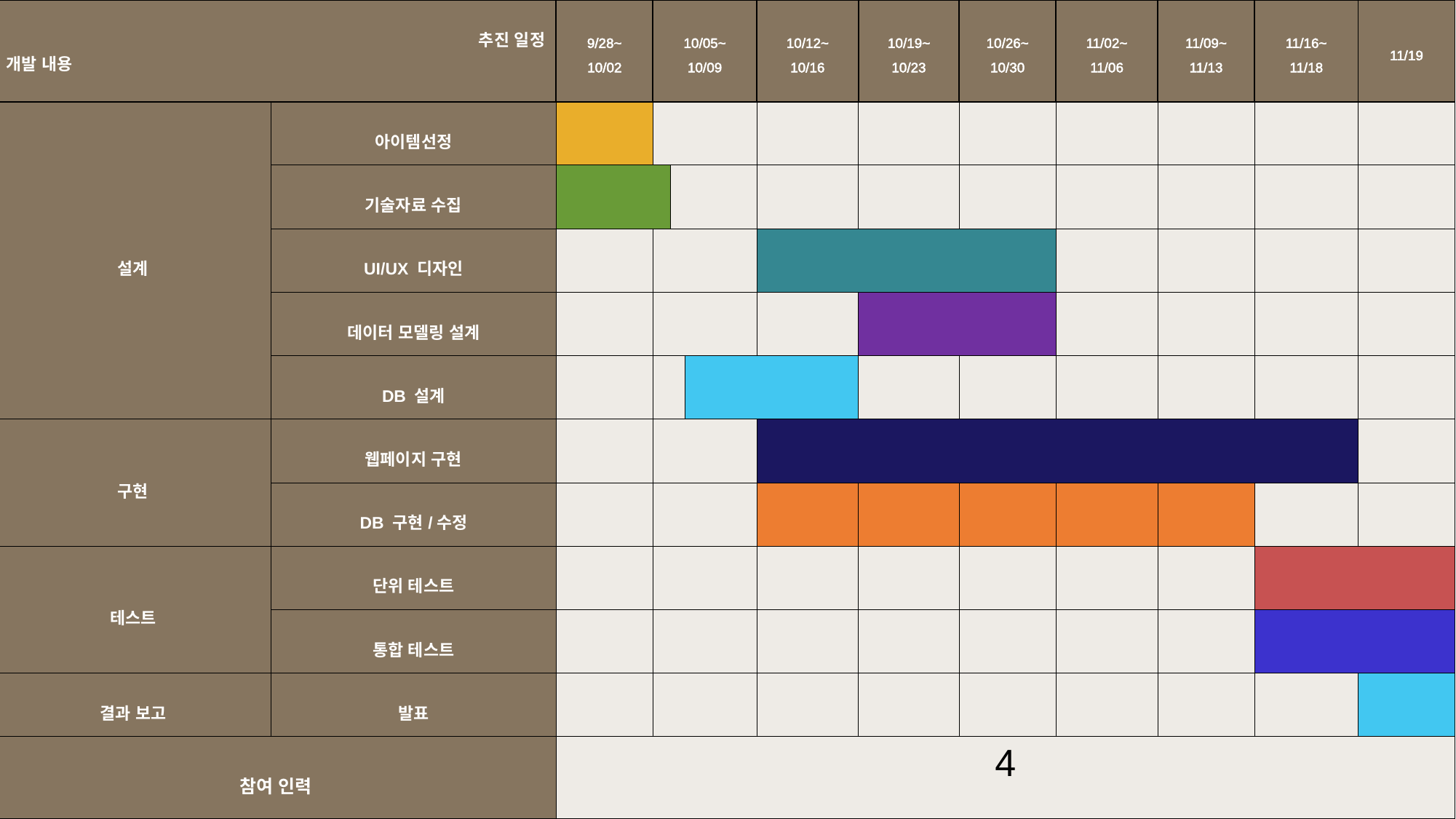

| 추진 일정 개발 내용 |  | 9/28~ 10/02 | 10/05~ 10/09 |  |  | 10/12~ 10/16 | 10/19~ 10/23 | 10/26~ 10/30 | 11/02~ 11/06 | 11/09~ 11/13 | 11/16~ 11/18 | 11/19 |
| --- | --- | --- | --- | --- | --- | --- | --- | --- | --- | --- | --- | --- |
| 설계 | 아이템선정 |  |  |  |  |  |  |  |  |  |  |  |
|  | 기술자료 수집 |  |  |  |  |  |  |  |  |  |  |  |
|  | UI/UX 디자인 |  |  |  |  |  |  |  |  |  |  |  |
|  | 데이터 모델링 설계 |  |  |  |  |  |  |  |  |  |  |  |
|  | DB 설계 |  |  |  |  |  |  |  |  |  |  |  |
| 구현 | 웹페이지 구현 |  |  |  |  |  |  |  |  |  |  |  |
|  | DB 구현/수정 |  |  |  |  |  |  |  |  |  |  |  |
| 테스트 | 단위 테스트 |  |  |  |  |  |  |  |  |  |  |  |
|  | 통합 테스트 |  |  |  |  |  |  |  |  |  |  |  |
| 결과 보고 | 발표 |  |  |  |  |  |  |  |  |  |  |  |
| 참여 인력 |  | 4 |  |  |  |  |  |  |  |  |  |  |